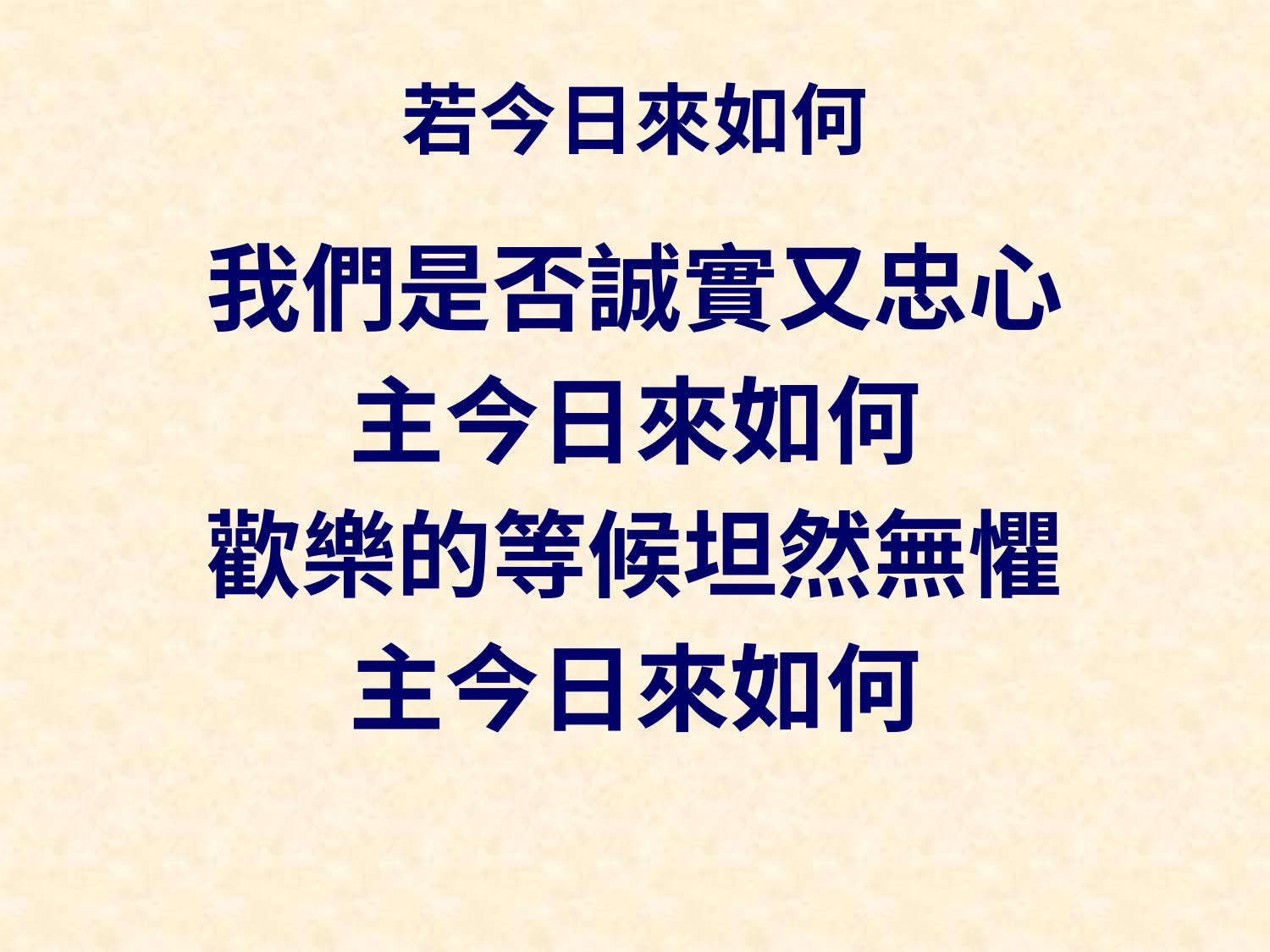

# 若今日來如何
我們是否誠實又忠心
主今日來如何
歡樂的等候坦然無懼
主今日來如何